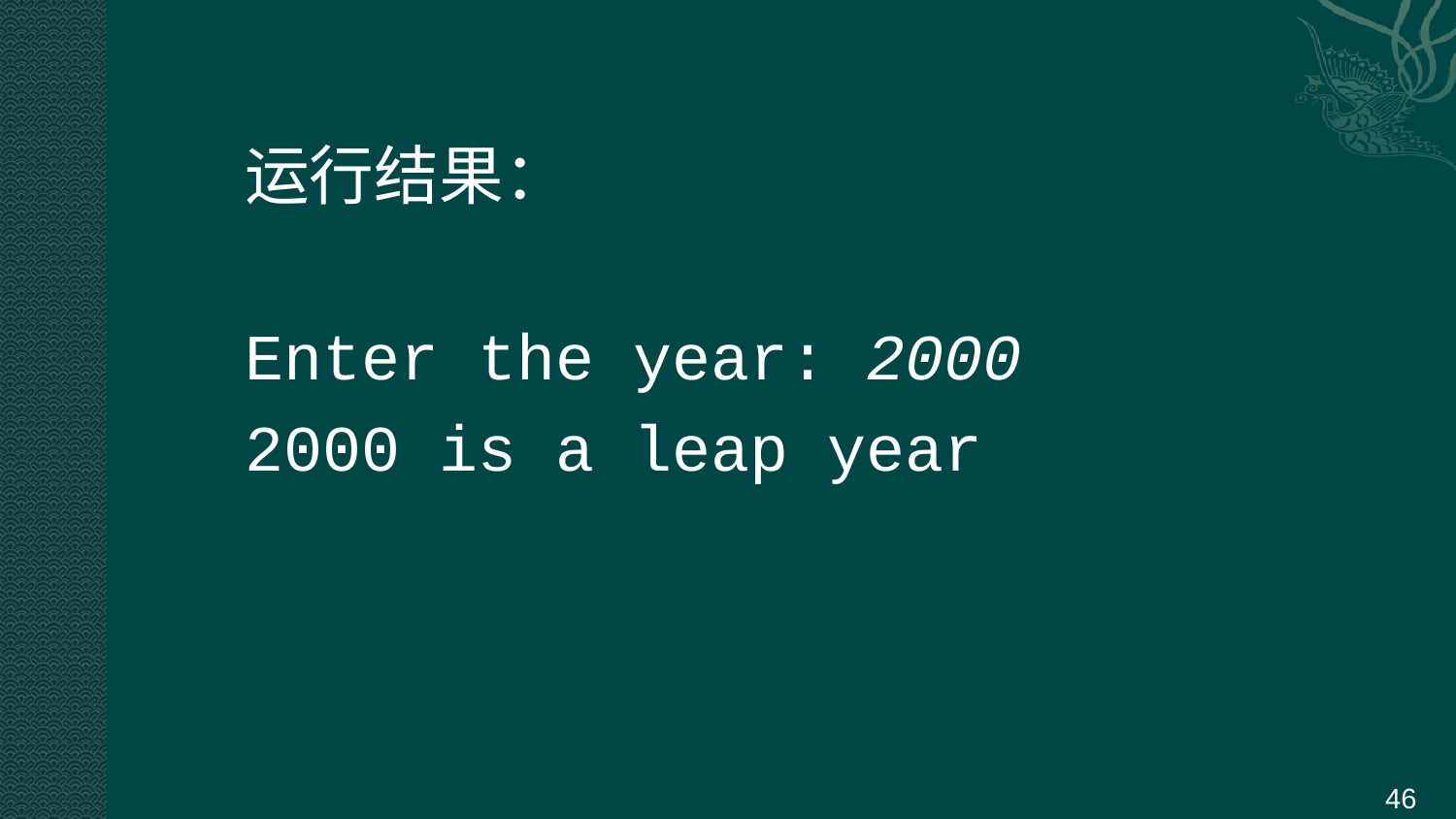

运行结果：

Enter the year: 2000
2000 is a leap year
46